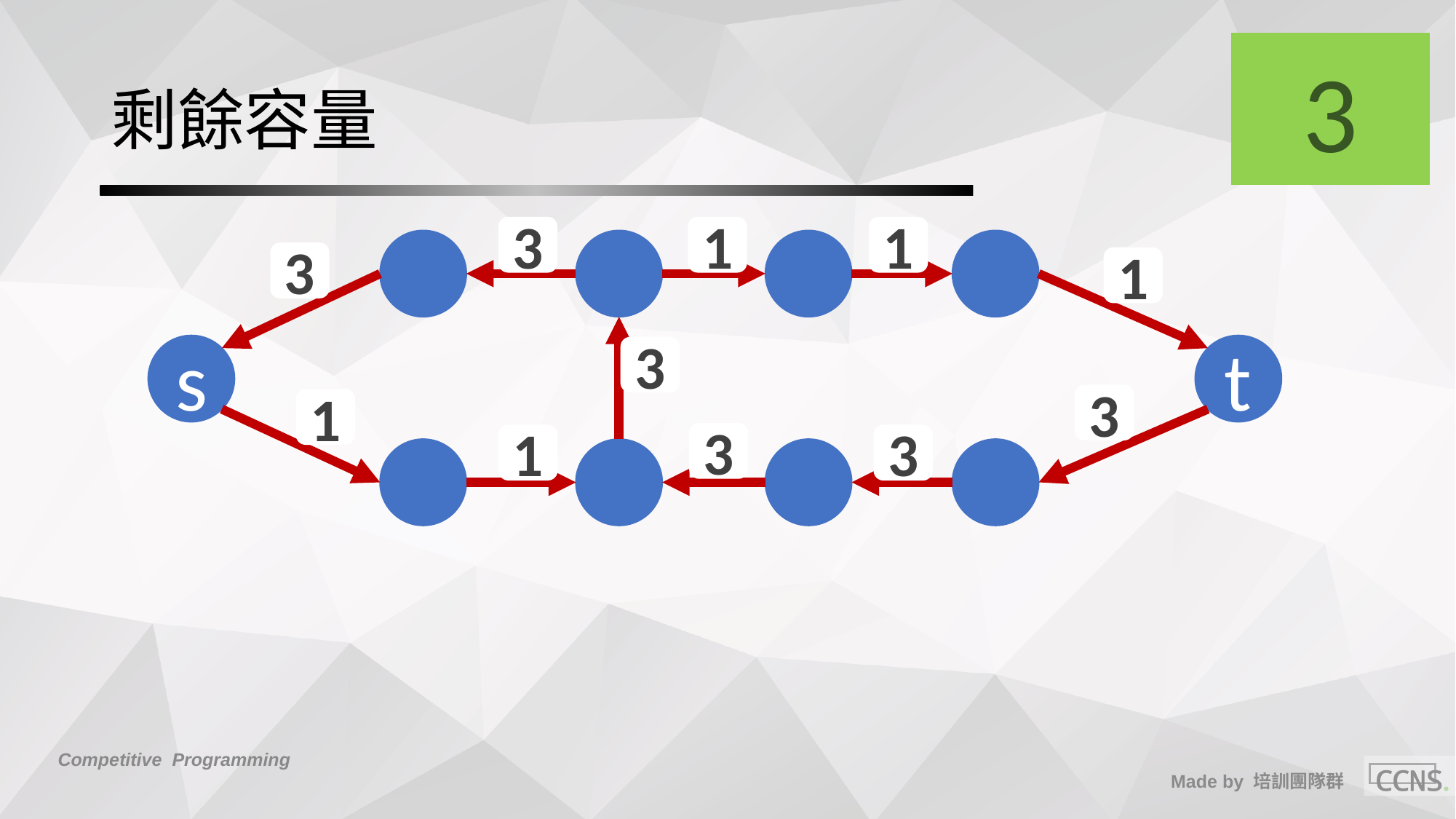

3
# 剩餘容量
3
3
3
3
3
3
1
1
1
1
1

s
t